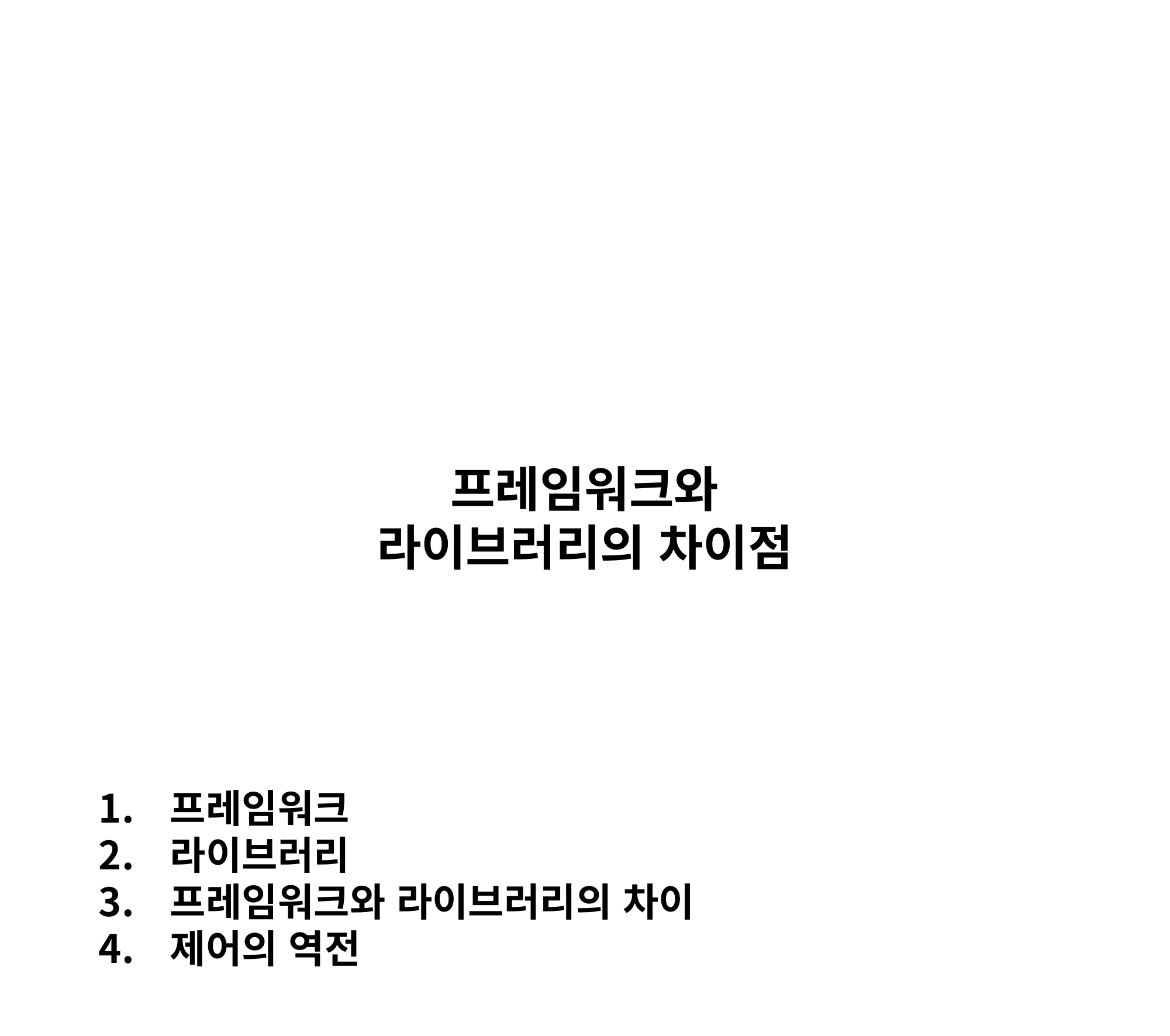

프레임워크와
라이브러리의 차이점
프레임워크
라이브러리
프레임워크와 라이브러리의 차이
제어의 역전